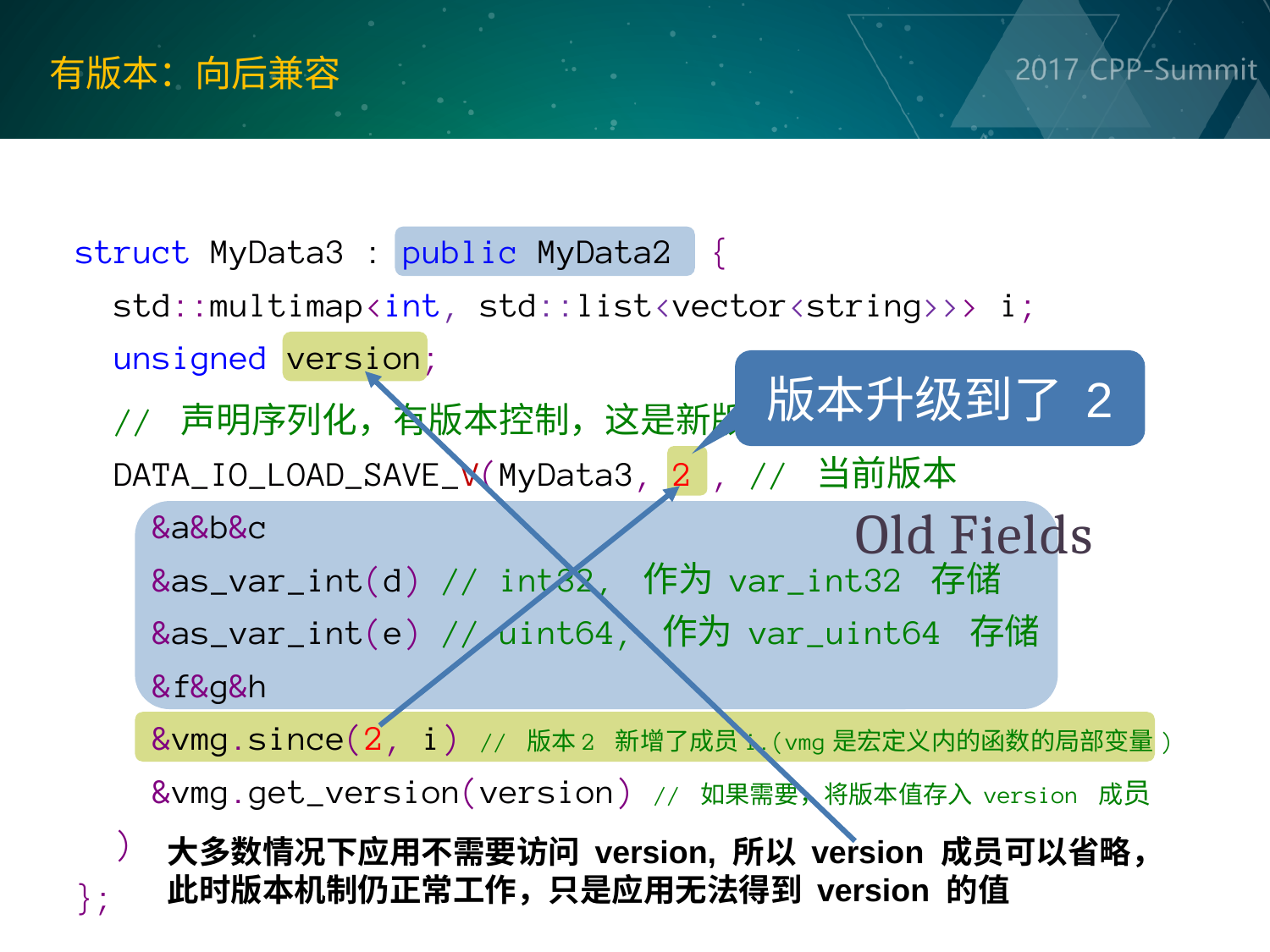

# 有版本：向后兼容
struct MyData3 : public MyData2  {
  std::multimap<int, std::list<vector<string>>> i;
  unsigned version;
  // 声明序列化，有版本控制，这是新版数据
  DATA_IO_LOAD_SAVE_V(MyData3, 2 , // 当前版本
    &a&b&c
    &as_var_int(d) // int32, 作为 var_int32 存储
    &as_var_int(e) // uint64, 作为 var_uint64 存储
    &f&g&h
    &vmg.since(2, i) // 版本2 新增了成员i.(vmg是宏定义内的函数的局部变量)
    &vmg.get_version(version) // 如果需要，将版本值存入 version 成员
  )
};

版本升级到了 2

Old Fields

大多数情况下应用不需要访问 version, 所以 version 成员可以省略，
此时版本机制仍正常工作，只是应用无法得到 version 的值